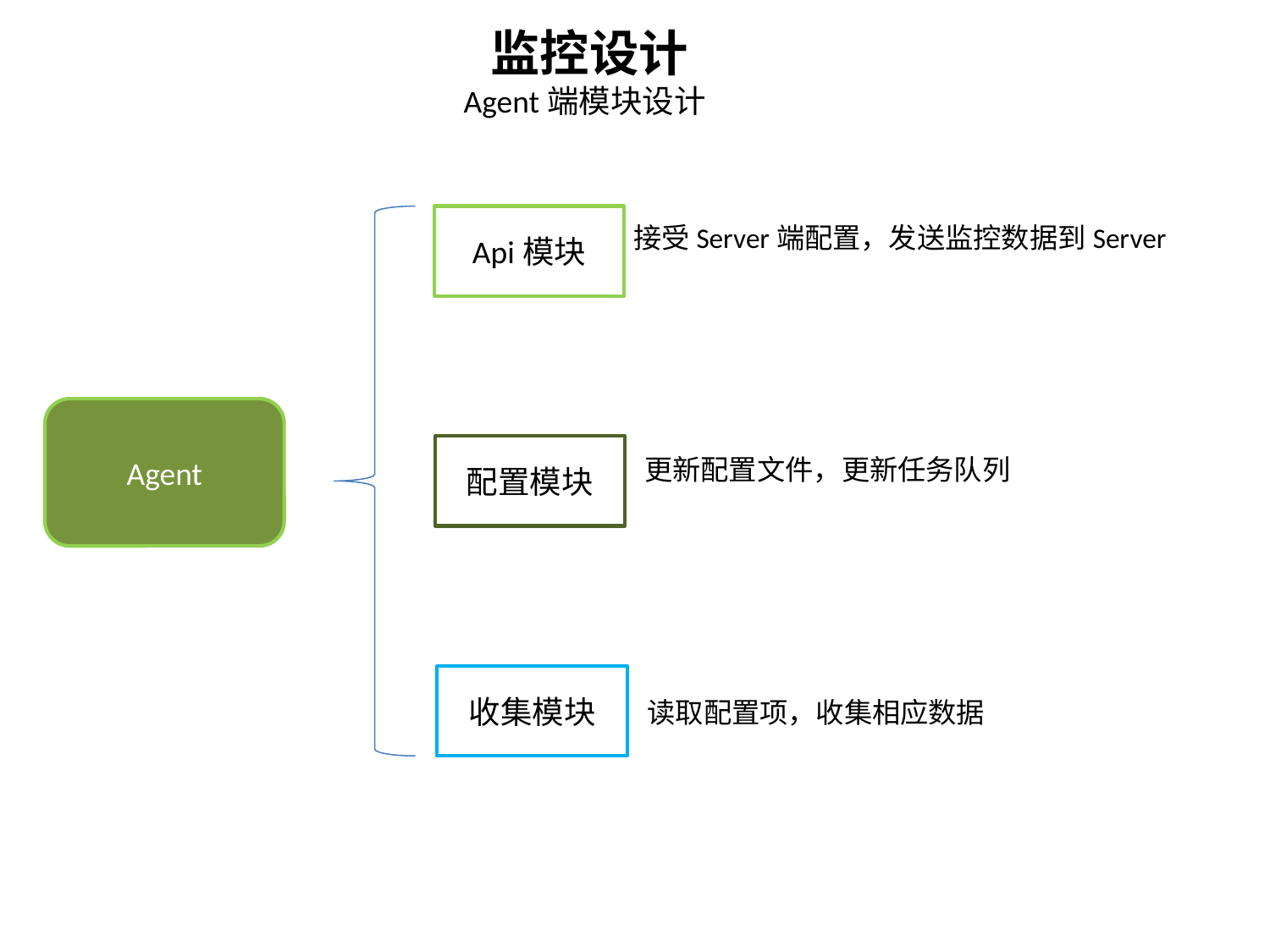

监控设计
 Agent端模块设计

Api模块
接受Server端配置，发送监控数据到Server
Agent
配置模块
更新配置文件，更新任务队列
收集模块
读取配置项，收集相应数据